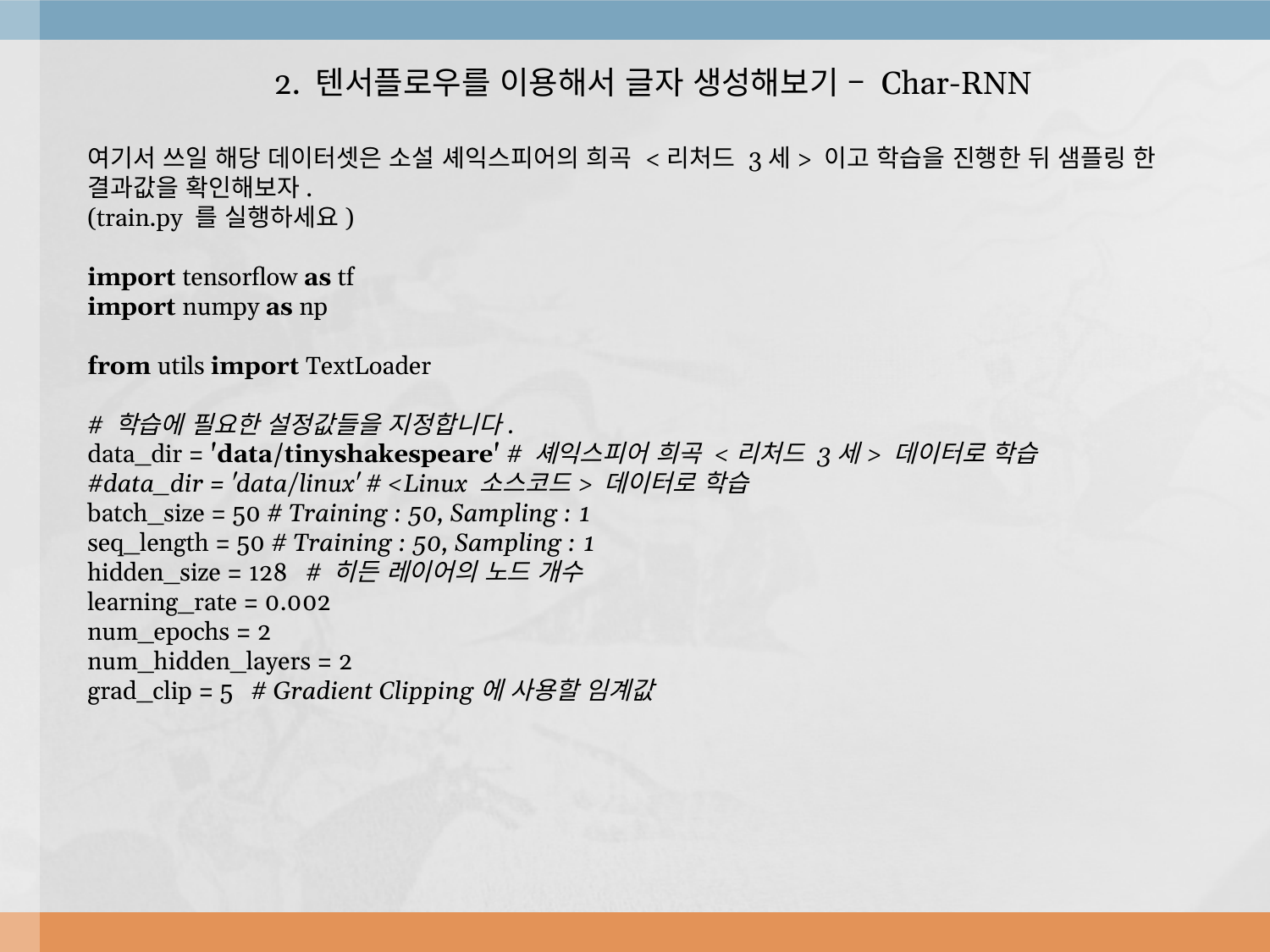

2. 텐서플로우를 이용해서 글자 생성해보기 – Char-RNN
여기서 쓰일 해당 데이터셋은 소설 셰익스피어의 희곡 <리처드 3세> 이고 학습을 진행한 뒤 샘플링 한 결과값을 확인해보자.
(train.py 를 실행하세요)

import tensorflow as tf
import numpy as np
from utils import TextLoader
# 학습에 필요한 설정값들을 지정합니다.
data_dir = 'data/tinyshakespeare' # 셰익스피어 희곡 <리처드 3세> 데이터로 학습
#data_dir = 'data/linux' # <Linux 소스코드> 데이터로 학습
batch_size = 50 # Training : 50, Sampling : 1
seq_length = 50 # Training : 50, Sampling : 1
hidden_size = 128   # 히든 레이어의 노드 개수
learning_rate = 0.002
num_epochs = 2
num_hidden_layers = 2
grad_clip = 5   # Gradient Clipping에 사용할 임계값